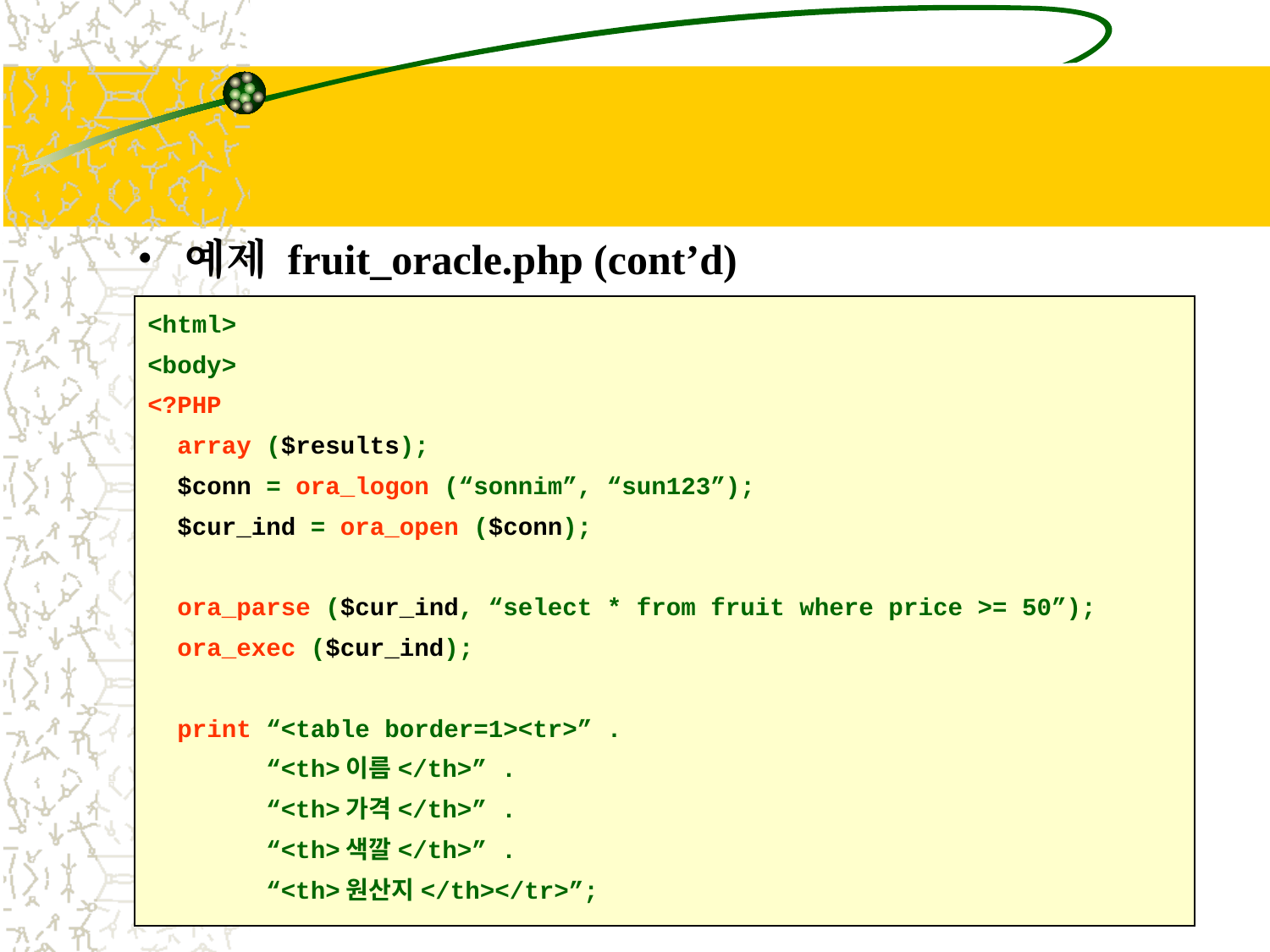

#
예제 fruit_oracle.php (cont’d)
<html>
<body>
<?PHP
  array ($results);
  $conn = ora_logon (“sonnim”, “sun123”);
  $cur_ind = ora_open ($conn);

  ora_parse ($cur_ind, “select * from fruit where price >= 50”);
  ora_exec ($cur_ind);

  print “<table border=1><tr>” .
        “<th>이름</th>” .
        “<th>가격</th>” .
        “<th>색깔</th>” .
        “<th>원산지</th></tr>”;